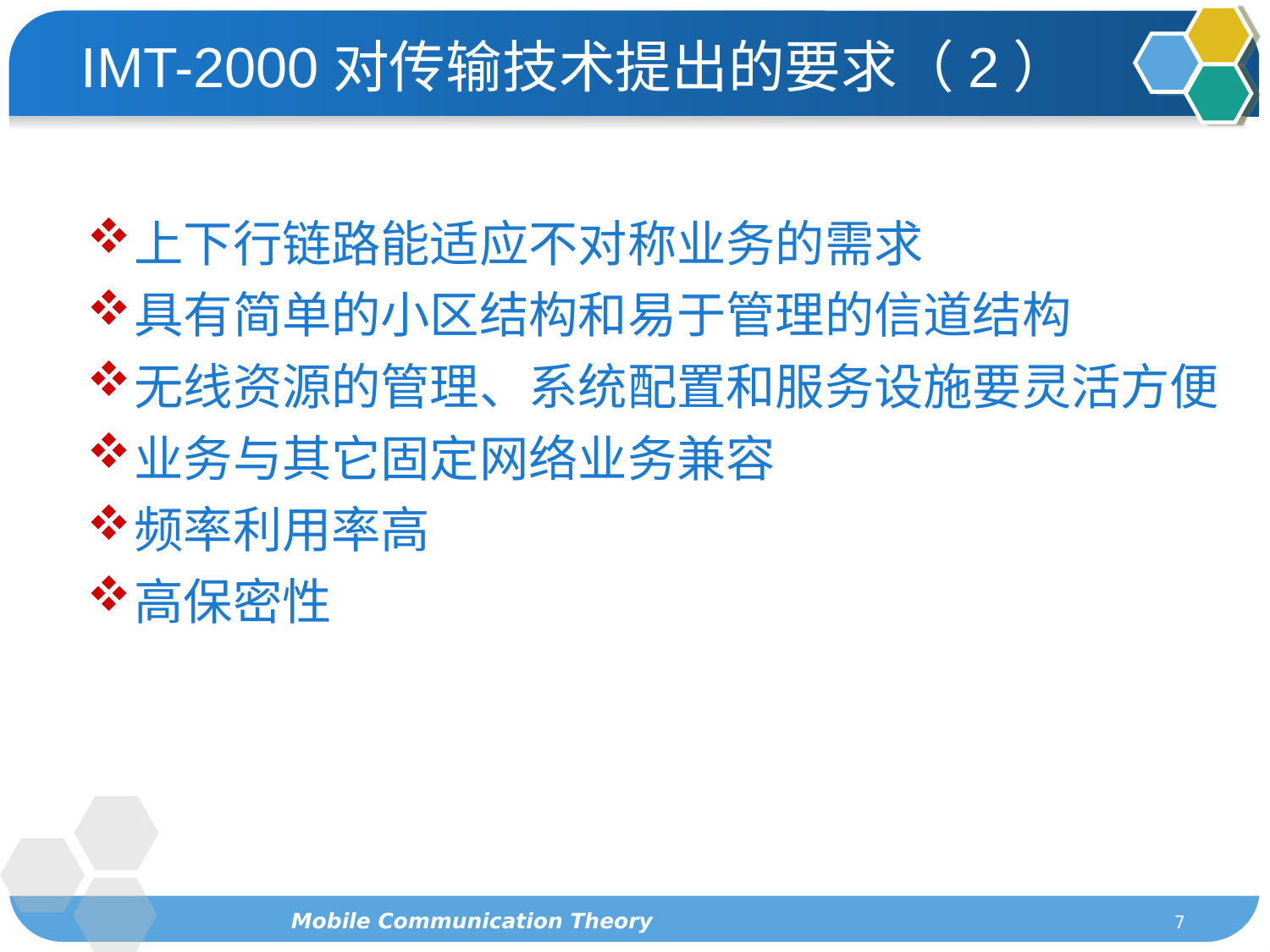

IMT-2000对传输技术提出的要求（2）
上下行链路能适应不对称业务的需求
具有简单的小区结构和易于管理的信道结构
无线资源的管理、系统配置和服务设施要灵活方便
业务与其它固定网络业务兼容
频率利用率高
高保密性

Mobile Communication Theory